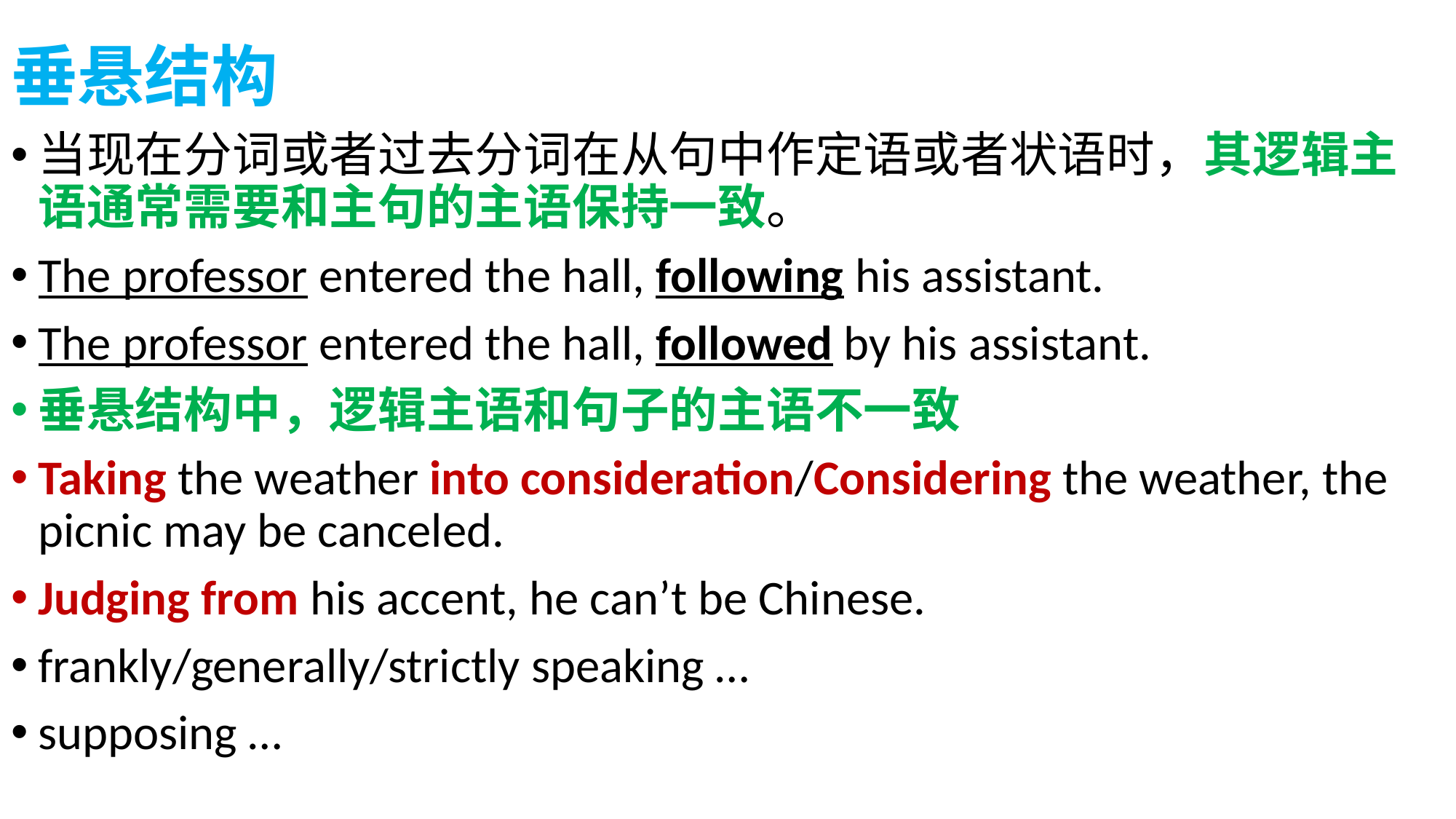

# 垂悬结构
当现在分词或者过去分词在从句中作定语或者状语时，其逻辑主语通常需要和主句的主语保持一致。
The professor entered the hall, following his assistant.
The professor entered the hall, followed by his assistant.
垂悬结构中，逻辑主语和句子的主语不一致
Taking the weather into consideration/Considering the weather, the picnic may be canceled.
Judging from his accent, he can’t be Chinese.
frankly/generally/strictly speaking …
supposing …